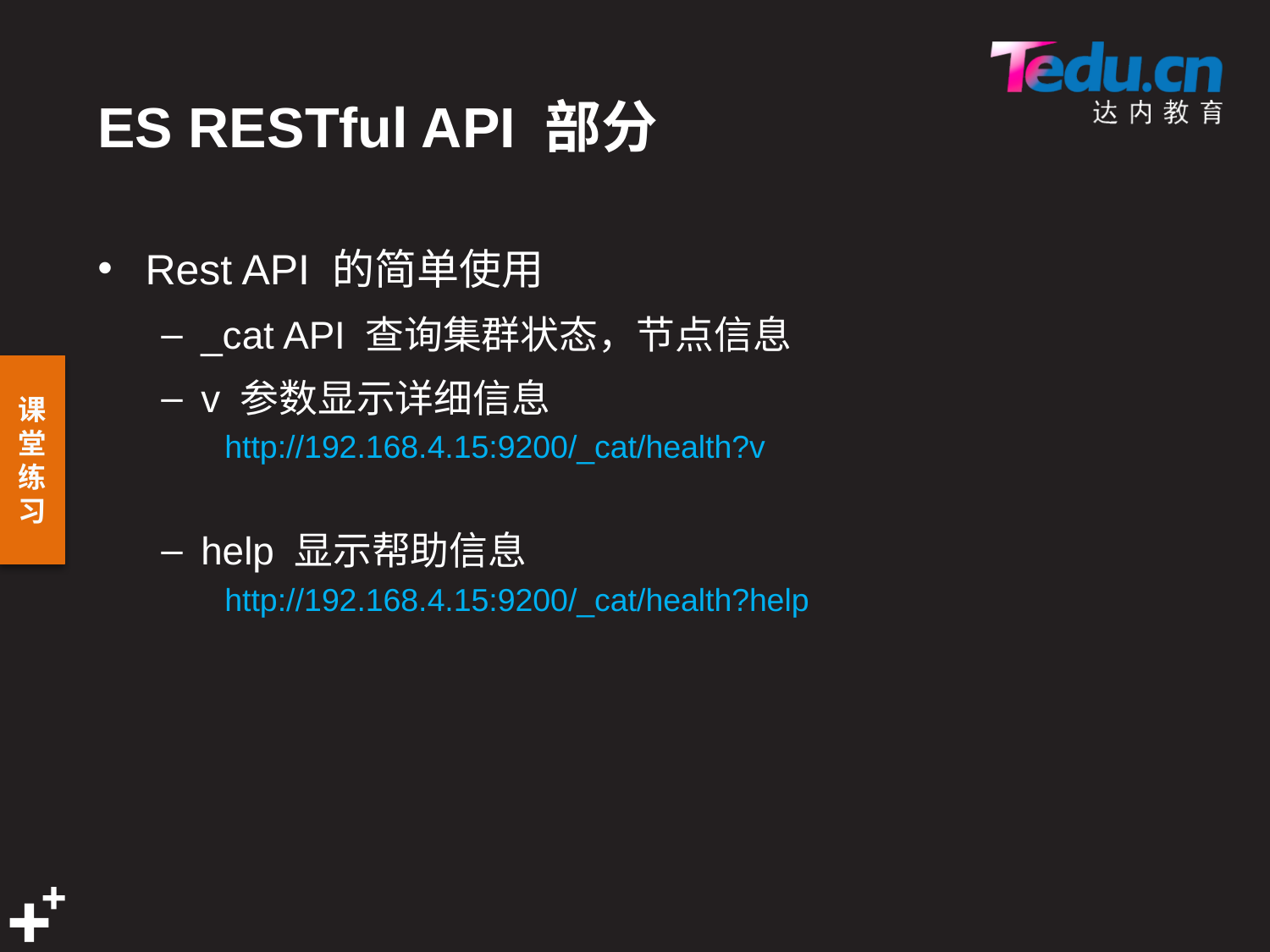

# ES RESTful API 部分
Rest API 的简单使用
_cat API 查询集群状态，节点信息
v 参数显示详细信息
http://192.168.4.15:9200/_cat/health?v

help 显示帮助信息
http://192.168.4.15:9200/_cat/health?help